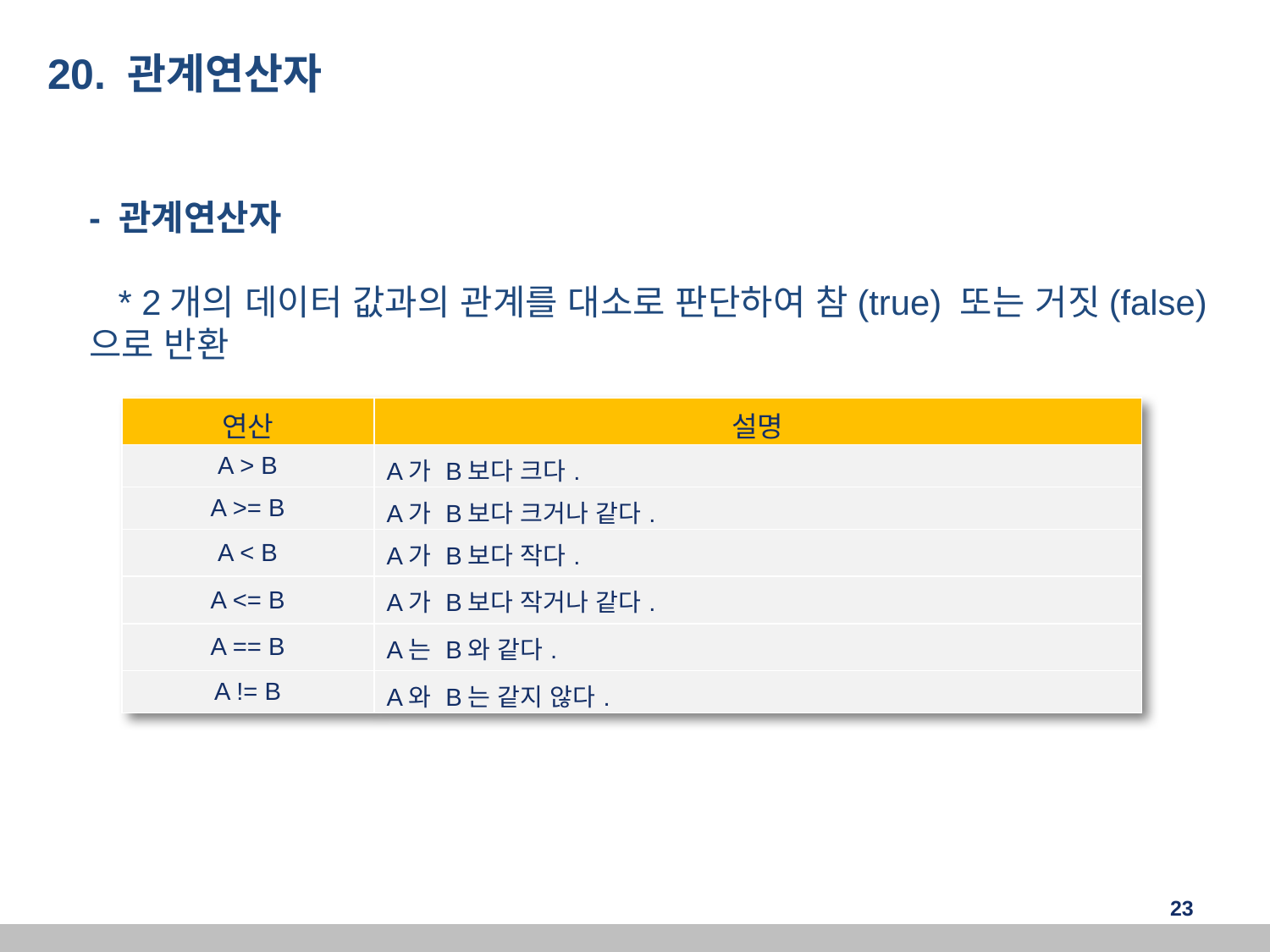

20. 관계연산자
- 관계연산자

   * 2개의 데이터 값과의 관계를 대소로 판단하여 참(true) 또는 거짓(false)으로 반환
| 연산 | 설명 |
| --- | --- |
| A > B | A가 B보다 크다. |
| A >= B | A가 B보다 크거나 같다. |
| A < B | A가 B보다 작다. |
| A <= B | A가 B보다 작거나 같다. |
| A == B | A는 B와 같다. |
| A != B | A와 B는 같지 않다. |
23